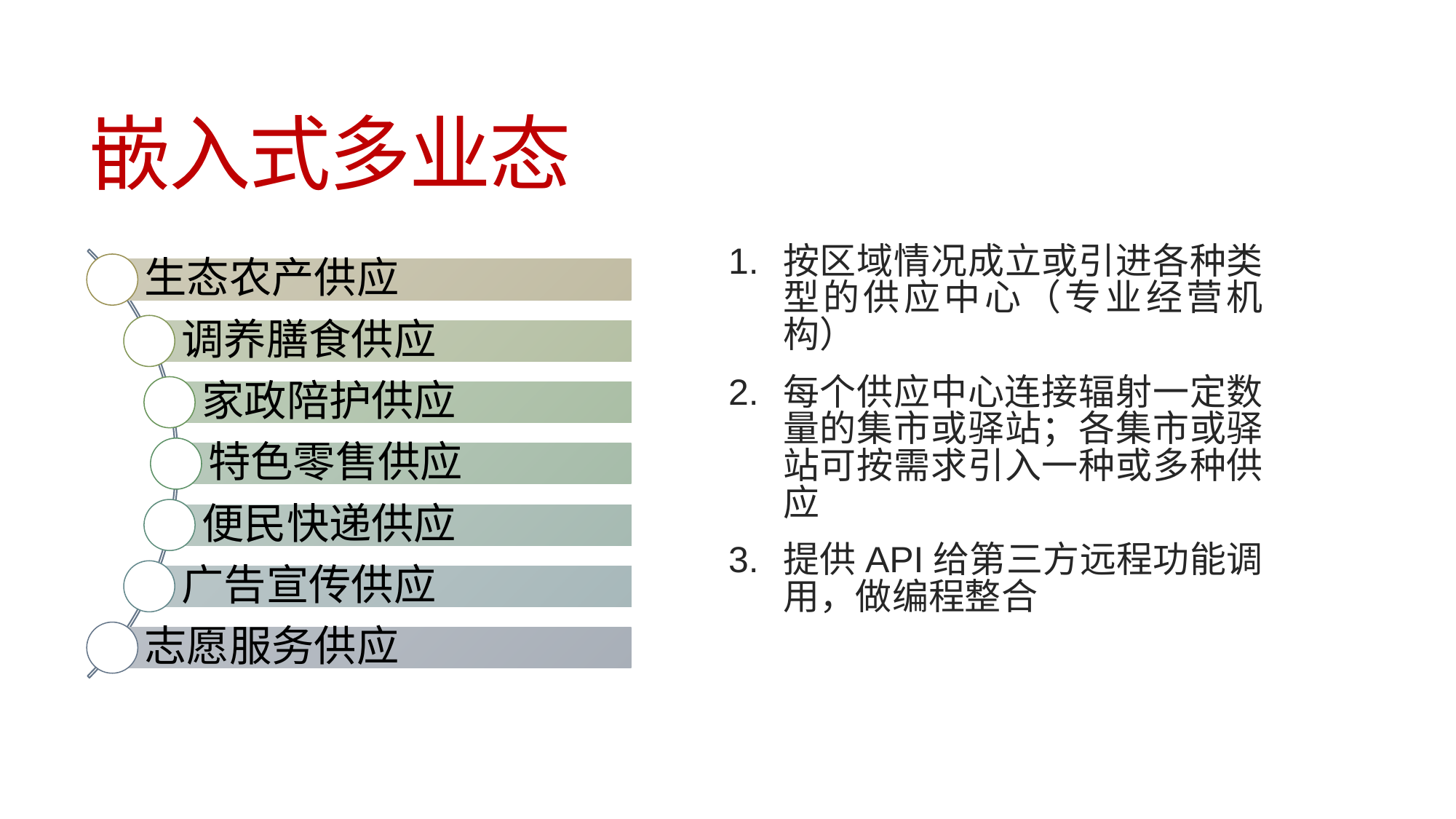

# 嵌入式多业态
按区域情况成立或引进各种类型的供应中心（专业经营机构）
每个供应中心连接辐射一定数量的集市或驿站；各集市或驿站可按需求引入一种或多种供应
提供API给第三方远程功能调用，做编程整合

生态农产供应
调养膳食供应
家政陪护供应
特色零售供应
便民快递供应
广告宣传供应
志愿服务供应